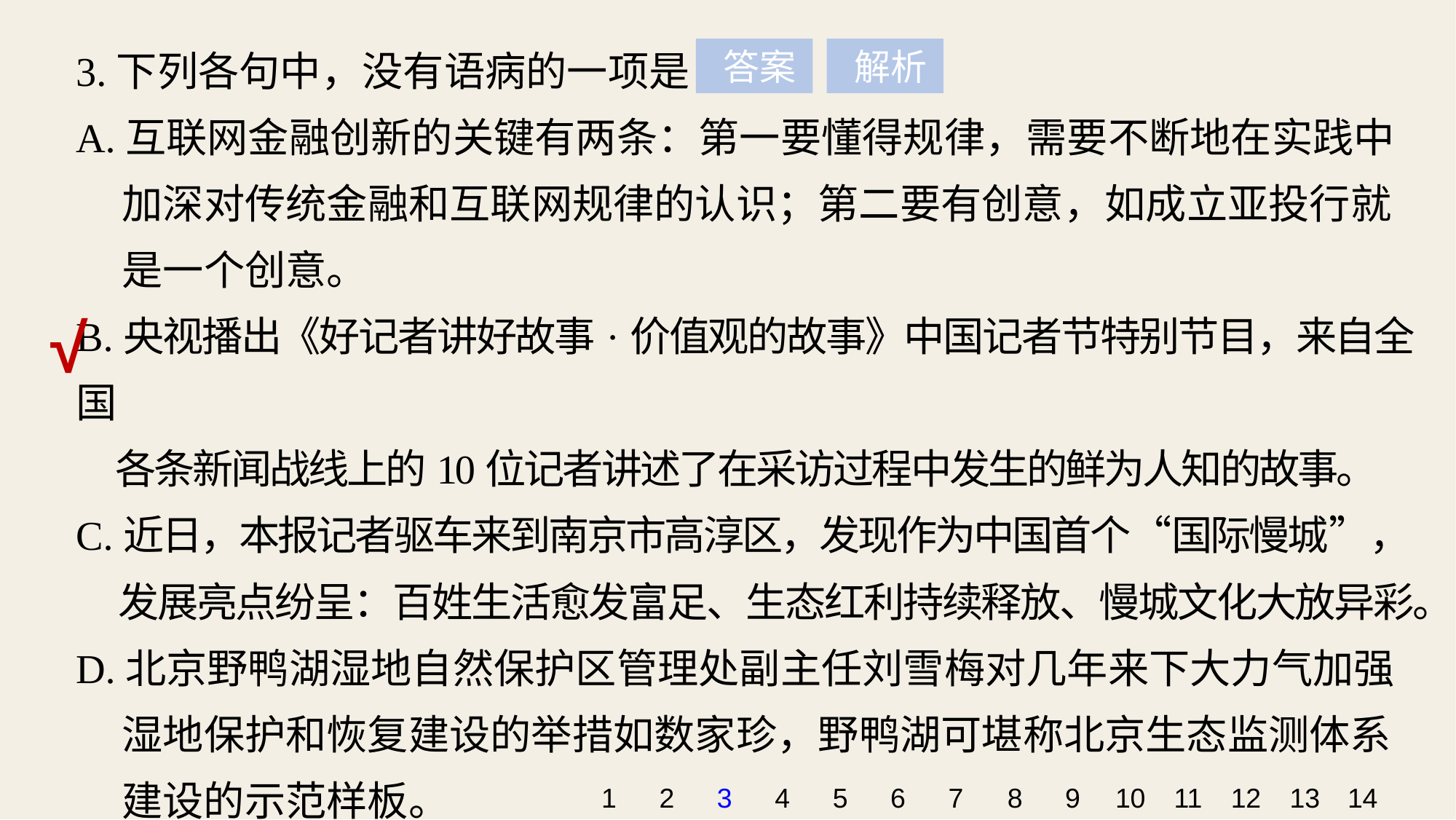

3.下列各句中，没有语病的一项是
A.互联网金融创新的关键有两条：第一要懂得规律，需要不断地在实践中
    加深对传统金融和互联网规律的认识；第二要有创意，如成立亚投行就
    是一个创意。
B.央视播出《好记者讲好故事·价值观的故事》中国记者节特别节目，来自全国
    各条新闻战线上的10位记者讲述了在采访过程中发生的鲜为人知的故事。
C.近日，本报记者驱车来到南京市高淳区，发现作为中国首个“国际慢城”，
    发展亮点纷呈：百姓生活愈发富足、生态红利持续释放、慢城文化大放异彩。
D.北京野鸭湖湿地自然保护区管理处副主任刘雪梅对几年来下大力气加强
    湿地保护和恢复建设的举措如数家珍，野鸭湖可堪称北京生态监测体系
    建设的示范样板。
 答案
 解析
√
1
2
3
4
5
6
7
8
9
10
11
12
13
14